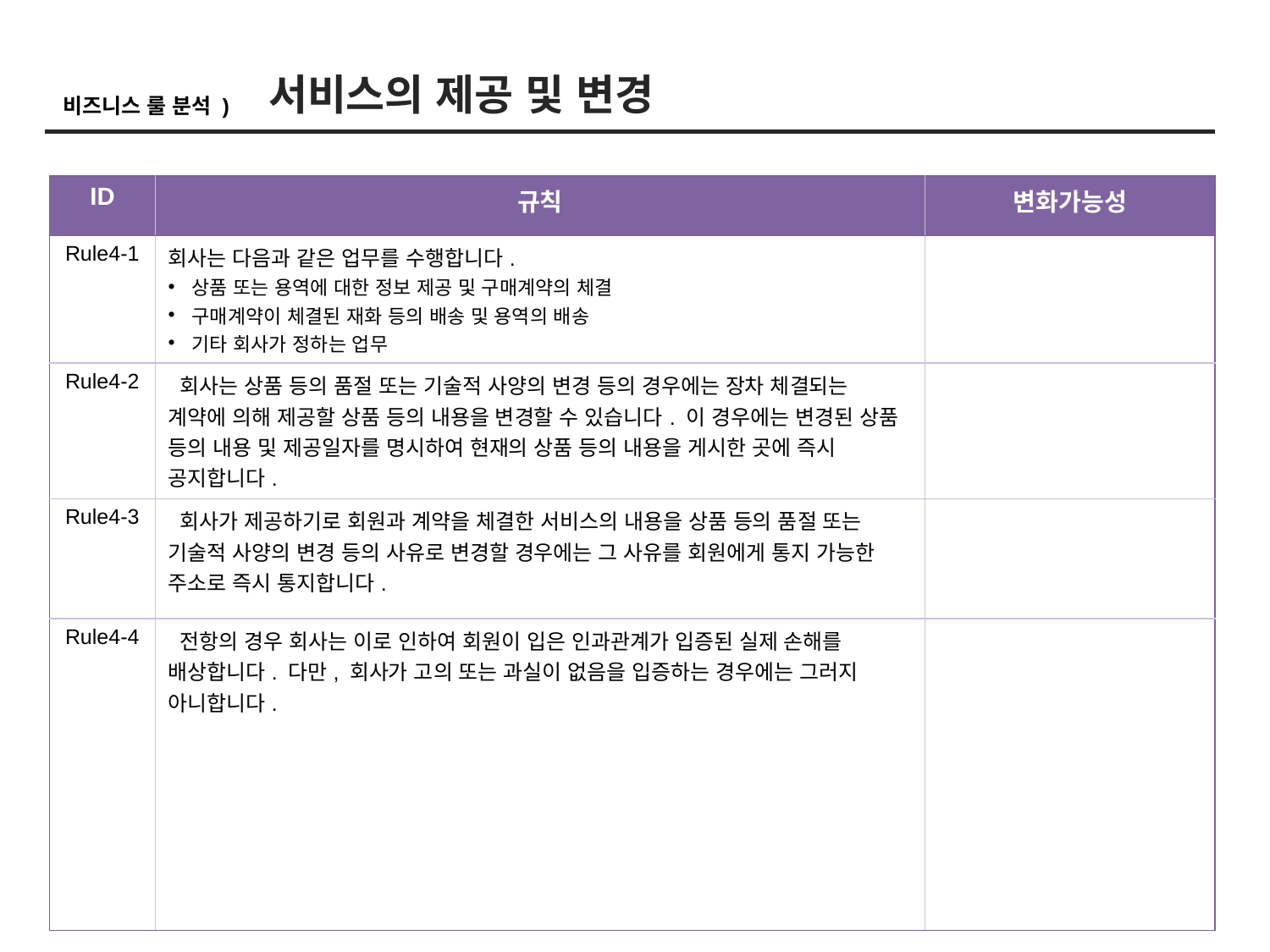

서비스의 제공 및 변경
비즈니스 룰 분석 )
| ID | 규칙 | 변화가능성 |
| --- | --- | --- |
| Rule4-1 | 회사는 다음과 같은 업무를 수행합니다. 상품 또는 용역에 대한 정보 제공 및 구매계약의 체결 구매계약이 체결된 재화 등의 배송 및 용역의 배송 기타 회사가 정하는 업무 |  |
| Rule4-2 | 회사는 상품 등의 품절 또는 기술적 사양의 변경 등의 경우에는 장차 체결되는 계약에 의해 제공할 상품 등의 내용을 변경할 수 있습니다. 이 경우에는 변경된 상품 등의 내용 및 제공일자를 명시하여 현재의 상품 등의 내용을 게시한 곳에 즉시 공지합니다. |  |
| Rule4-3 | 회사가 제공하기로 회원과 계약을 체결한 서비스의 내용을 상품 등의 품절 또는 기술적 사양의 변경 등의 사유로 변경할 경우에는 그 사유를 회원에게 통지 가능한 주소로 즉시 통지합니다. |  |
| Rule4-4 | 전항의 경우 회사는 이로 인하여 회원이 입은 인과관계가 입증된 실제 손해를 배상합니다. 다만, 회사가 고의 또는 과실이 없음을 입증하는 경우에는 그러지 아니합니다. |  |